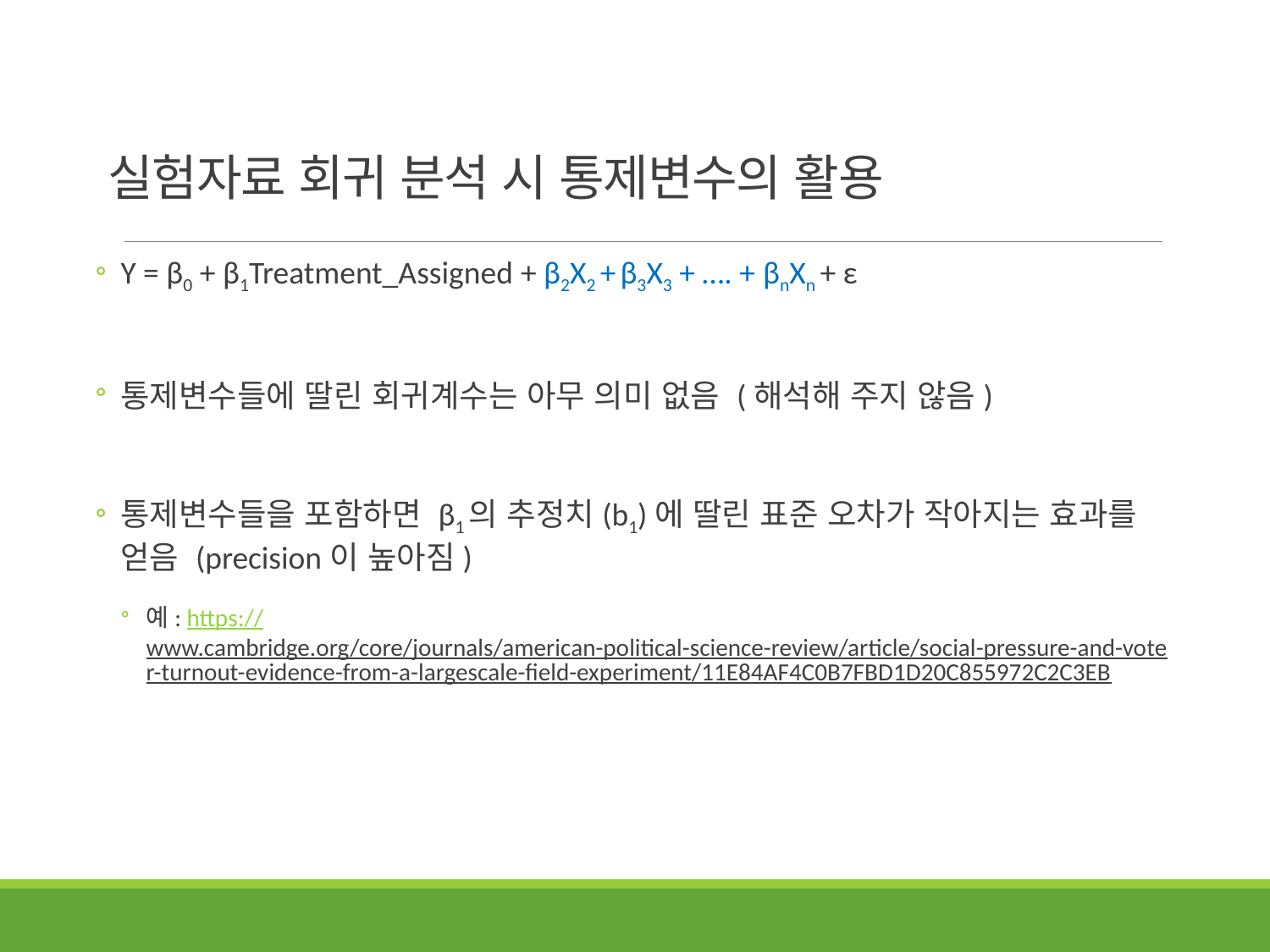

# 실험자료 회귀 분석 시 통제변수의 활용
Y = β0 + β1Treatment_Assigned + β2X2 + β3X3 + …. + βnXn + ε

통제변수들에 딸린 회귀계수는 아무 의미 없음 (해석해 주지 않음)

통제변수들을 포함하면 β1의 추정치(b1)에 딸린 표준 오차가 작아지는 효과를 얻음 (precision이 높아짐)
예: https://www.cambridge.org/core/journals/american-political-science-review/article/social-pressure-and-voter-turnout-evidence-from-a-largescale-field-experiment/11E84AF4C0B7FBD1D20C855972C2C3EB